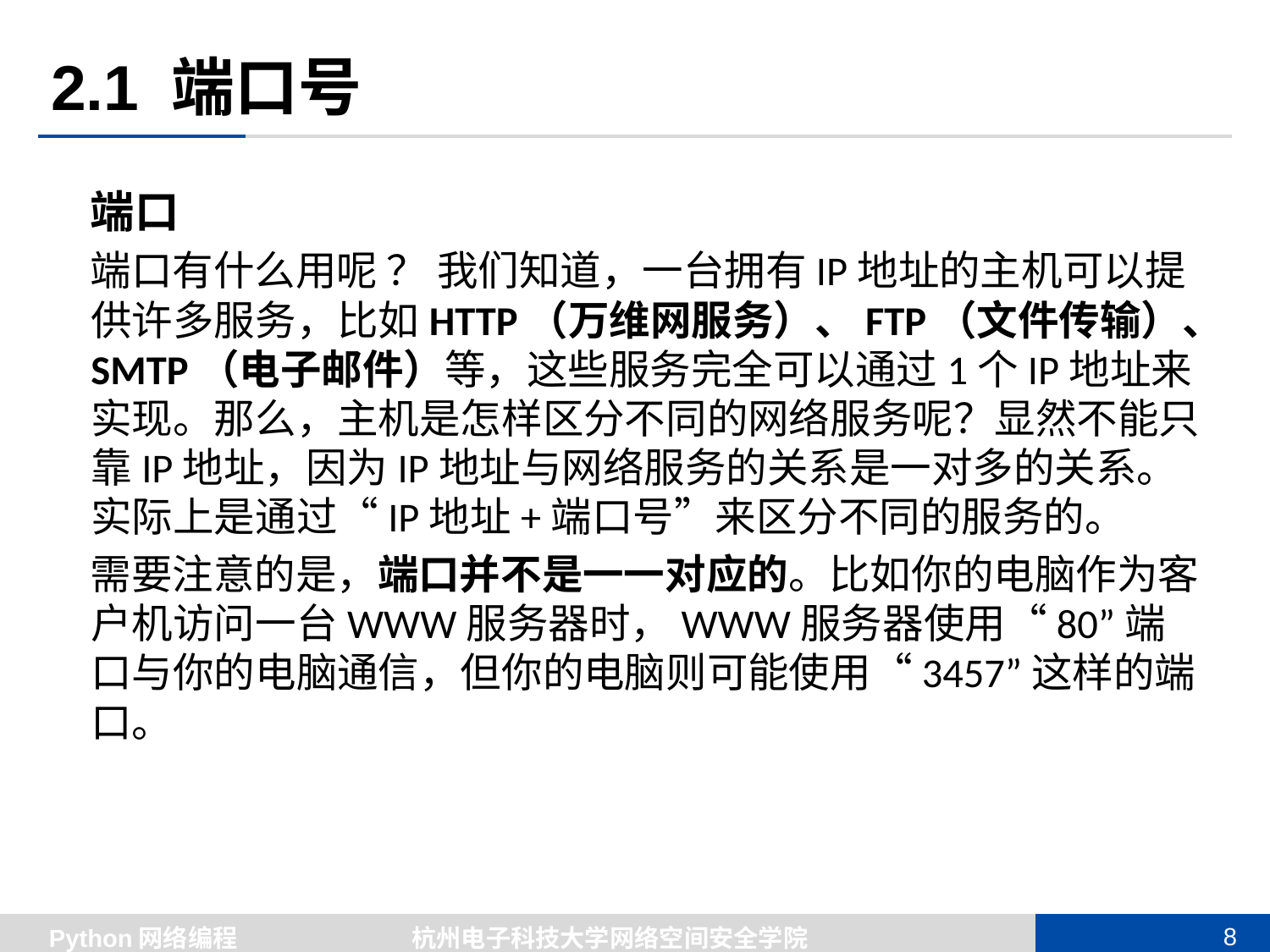

# 2.1 端口号
端口
端口有什么用呢 ？ 我们知道，一台拥有IP地址的主机可以提供许多服务，比如HTTP（万维网服务）、FTP（文件传输）、SMTP（电子邮件）等，这些服务完全可以通过1个IP地址来实现。那么，主机是怎样区分不同的网络服务呢？显然不能只靠IP地址，因为IP地址与网络服务的关系是一对多的关系。实际上是通过“IP地址+端口号”来区分不同的服务的。
需要注意的是，端口并不是一一对应的。比如你的电脑作为客户机访问一台WWW服务器时，WWW服务器使用“80”端口与你的电脑通信，但你的电脑则可能使用“3457”这样的端口。